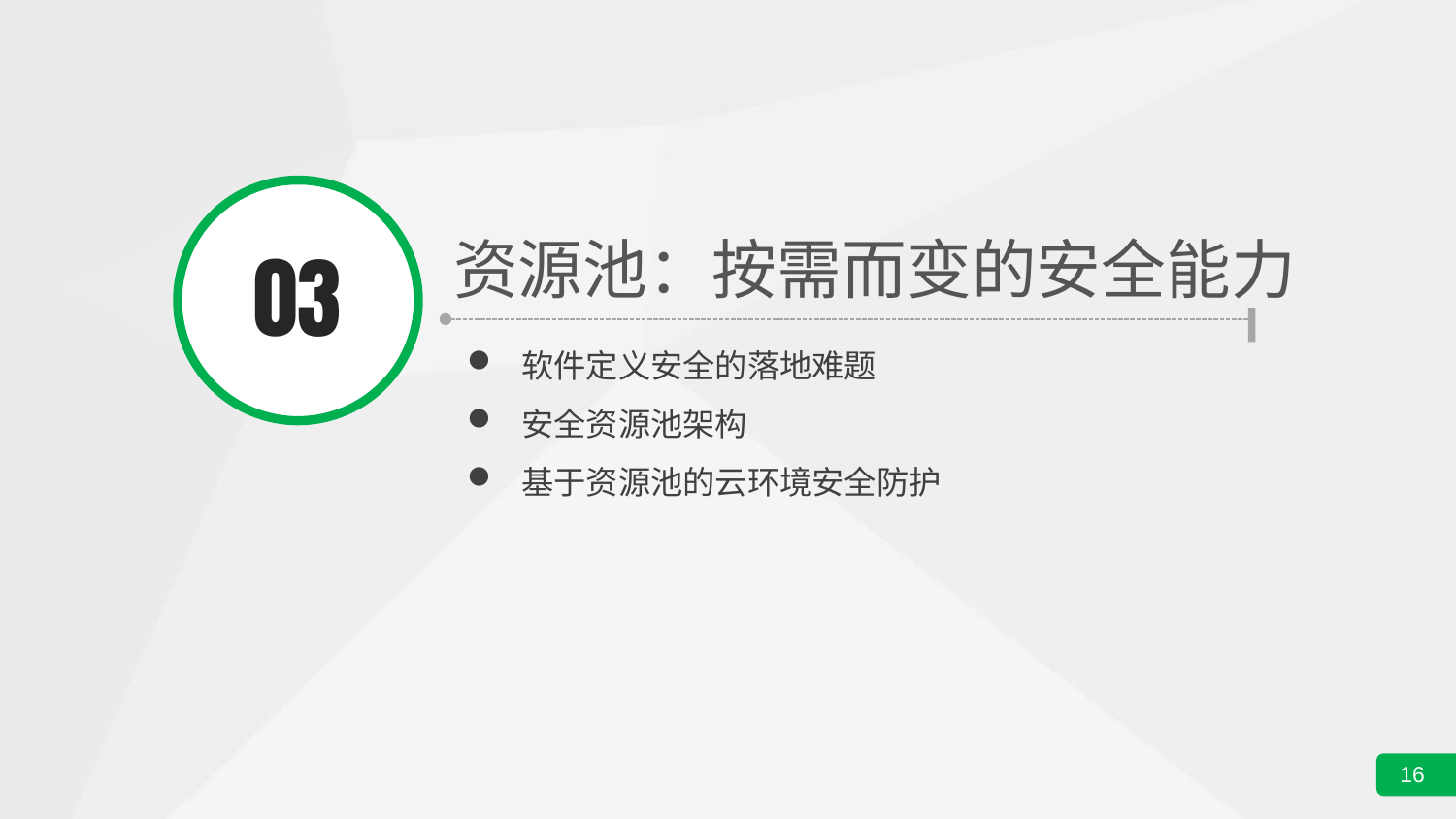

03
资源池：按需而变的安全能力

软件定义安全的落地难题
安全资源池架构
基于资源池的云环境安全防护